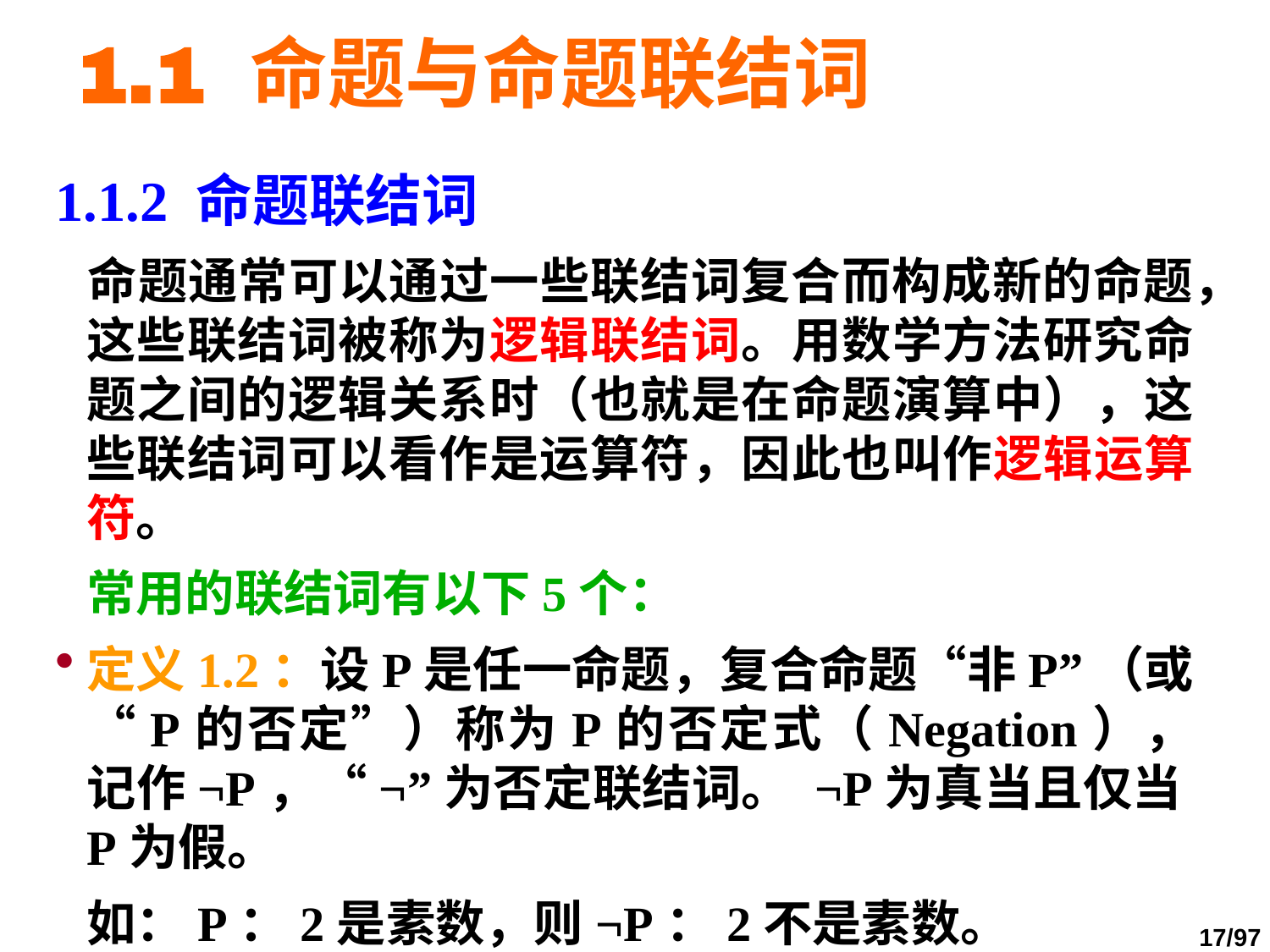

# 1.1 命题与命题联结词
1.1.2 命题联结词
	命题通常可以通过一些联结词复合而构成新的命题，这些联结词被称为逻辑联结词。用数学方法研究命题之间的逻辑关系时（也就是在命题演算中），这些联结词可以看作是运算符，因此也叫作逻辑运算符。
	常用的联结词有以下5个：
定义1.2：设P是任一命题，复合命题“非P”（或“P的否定”）称为P的否定式（Negation），记作¬P，“¬”为否定联结词。 ¬P为真当且仅当P为假。
	如：P：2是素数，则¬P：2不是素数。